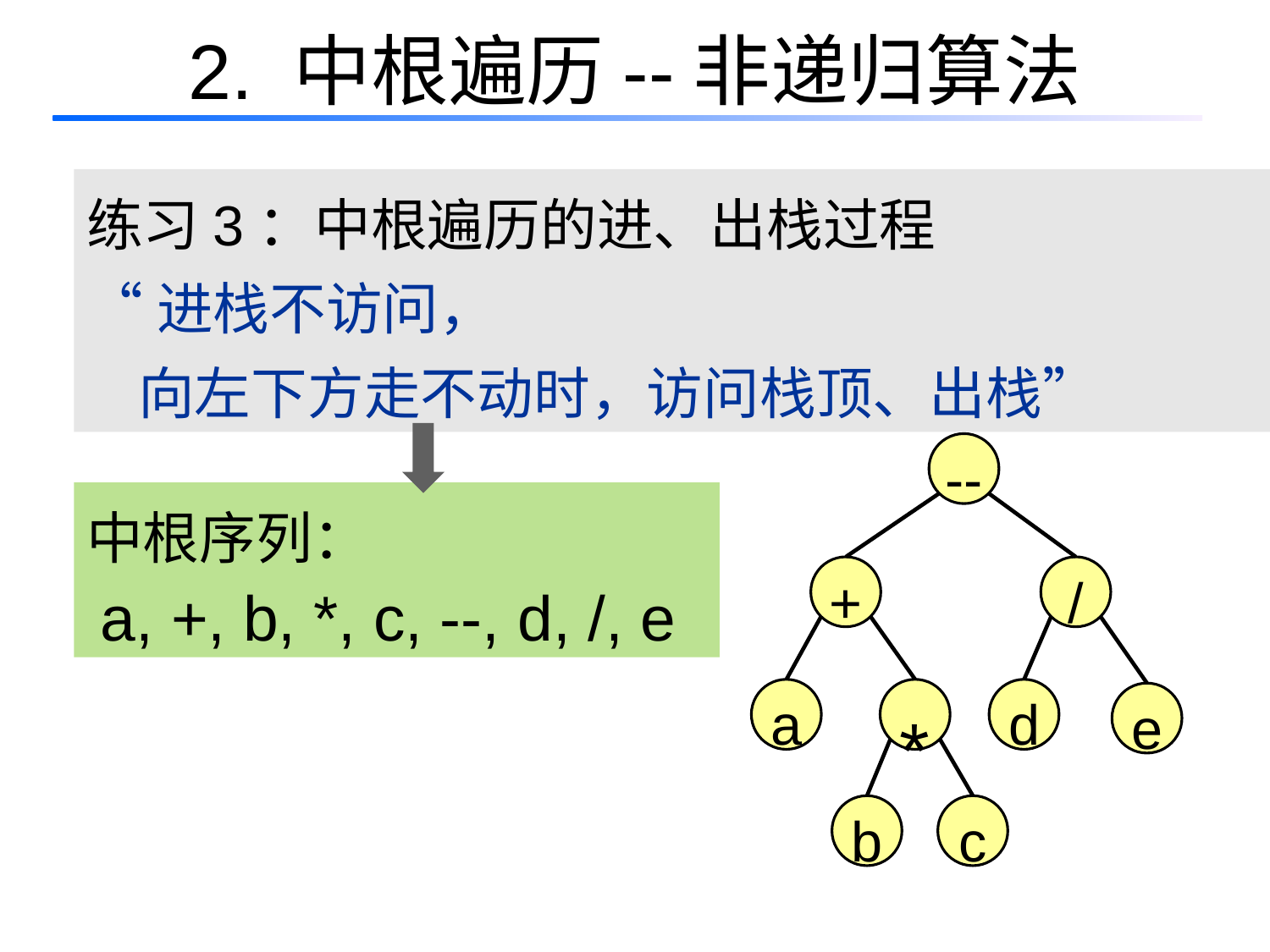

# 2. 中根遍历--非递归算法

练习3：中根遍历的进、出栈过程
“进栈不访问，
   向左下方走不动时，访问栈顶、出栈”

--
中根序列：

a, +, b, *, c, --, d, /, e
+
/
a
*
d
e
b
c